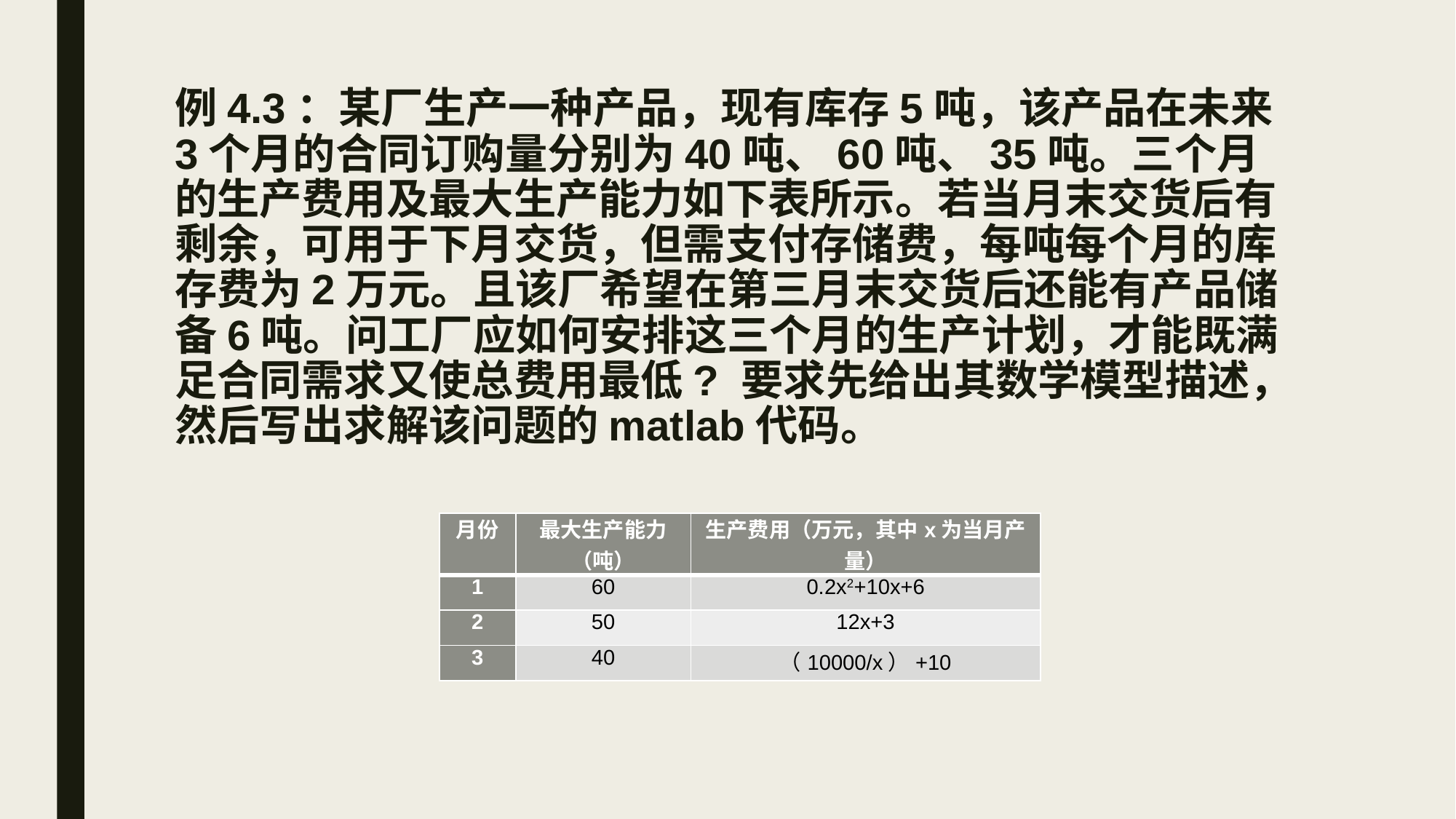

# 例4.3：某厂生产一种产品，现有库存5吨，该产品在未来3个月的合同订购量分别为40吨、60吨、35吨。三个月的生产费用及最大生产能力如下表所示。若当月末交货后有剩余，可用于下月交货，但需支付存储费，每吨每个月的库存费为2万元。且该厂希望在第三月末交货后还能有产品储备6吨。问工厂应如何安排这三个月的生产计划，才能既满足合同需求又使总费用最低? 要求先给出其数学模型描述，然后写出求解该问题的matlab代码。
| 月份 | 最大生产能力（吨） | 生产费用（万元，其中x为当月产量） |
| --- | --- | --- |
| 1 | 60 | 0.2x2+10x+6 |
| 2 | 50 | 12x+3 |
| 3 | 40 | （10000/x）+10 |